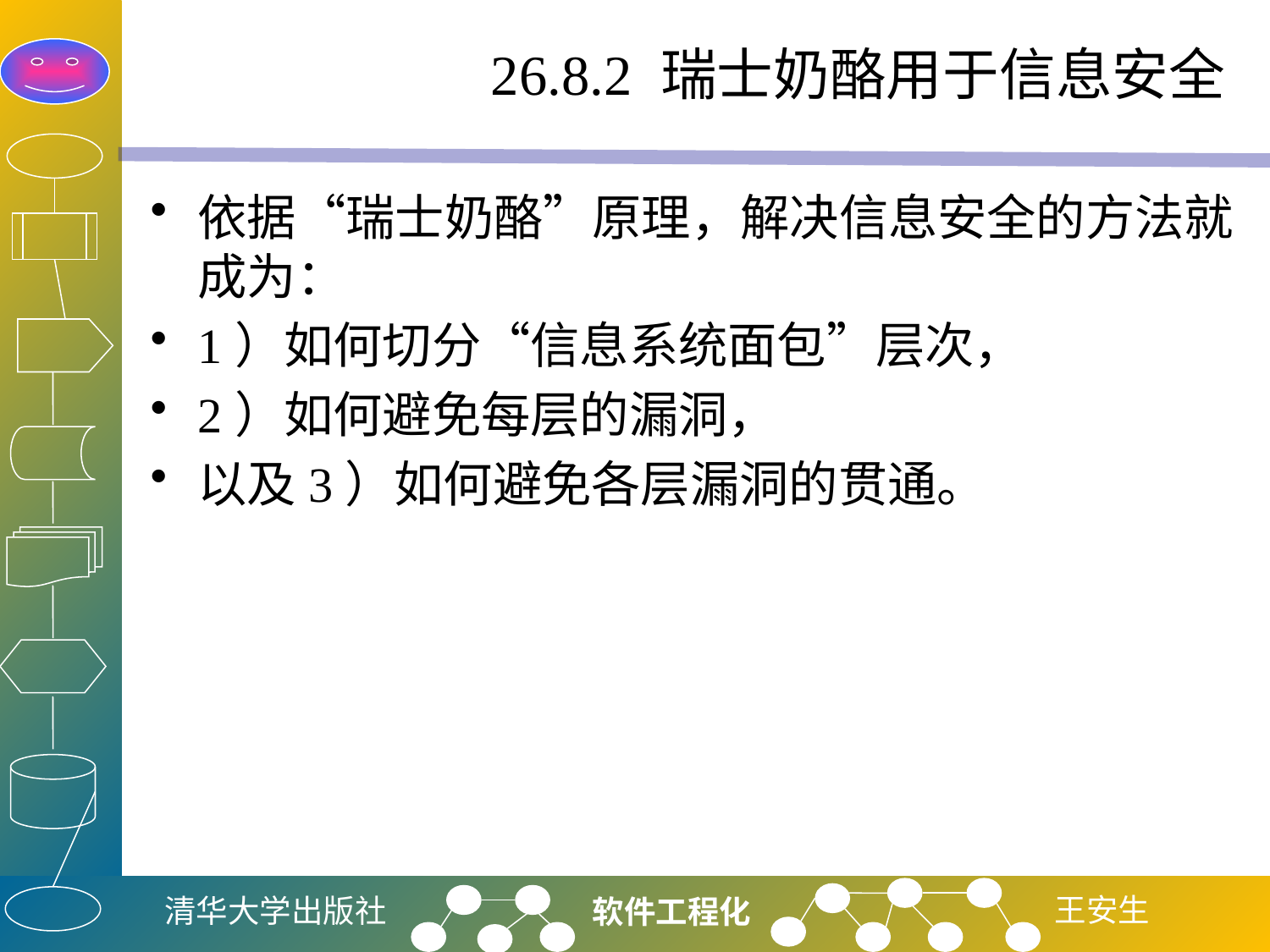

# 26.8.2 瑞士奶酪用于信息安全
依据“瑞士奶酪”原理，解决信息安全的方法就成为：
1）如何切分“信息系统面包”层次，
2）如何避免每层的漏洞，
以及3）如何避免各层漏洞的贯通。